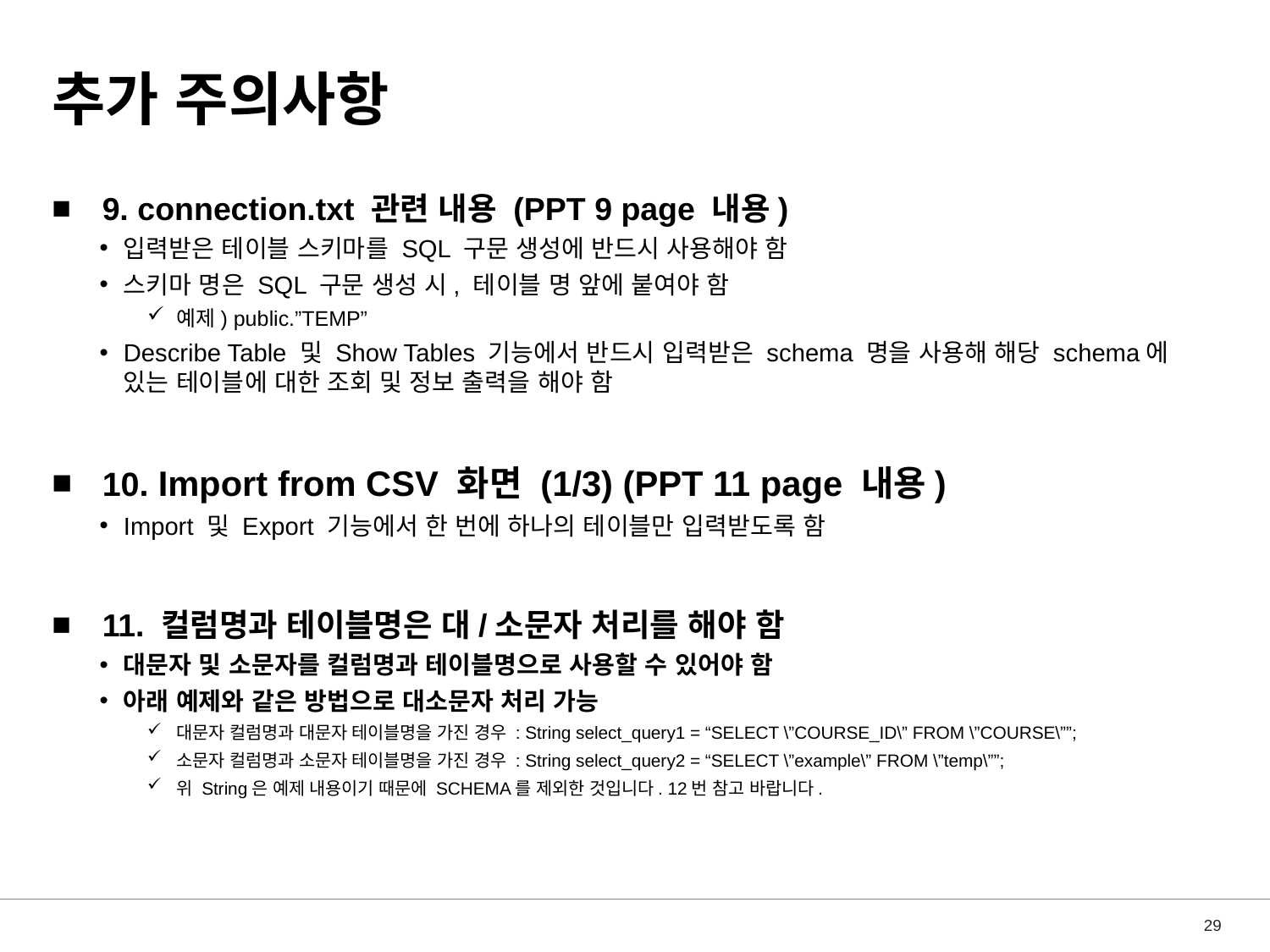

# 추가 주의사항
9. connection.txt 관련 내용 (PPT 9 page 내용)
입력받은 테이블 스키마를 SQL 구문 생성에 반드시 사용해야 함
스키마 명은 SQL 구문 생성 시, 테이블 명 앞에 붙여야 함
예제) public.”TEMP”
Describe Table 및 Show Tables 기능에서 반드시 입력받은 schema 명을 사용해 해당 schema에 있는 테이블에 대한 조회 및 정보 출력을 해야 함

10. Import from CSV 화면 (1/3) (PPT 11 page 내용)
Import 및 Export 기능에서 한 번에 하나의 테이블만 입력받도록 함

11. 컬럼명과 테이블명은 대/소문자 처리를 해야 함
대문자 및 소문자를 컬럼명과 테이블명으로 사용할 수 있어야 함
아래 예제와 같은 방법으로 대소문자 처리 가능
대문자 컬럼명과 대문자 테이블명을 가진 경우 : String select_query1 = “SELECT \”COURSE_ID\” FROM \”COURSE\””;
소문자 컬럼명과 소문자 테이블명을 가진 경우 : String select_query2 = “SELECT \”example\” FROM \”temp\””;
위 String은 예제 내용이기 때문에 SCHEMA를 제외한 것입니다. 12번 참고 바랍니다.

29